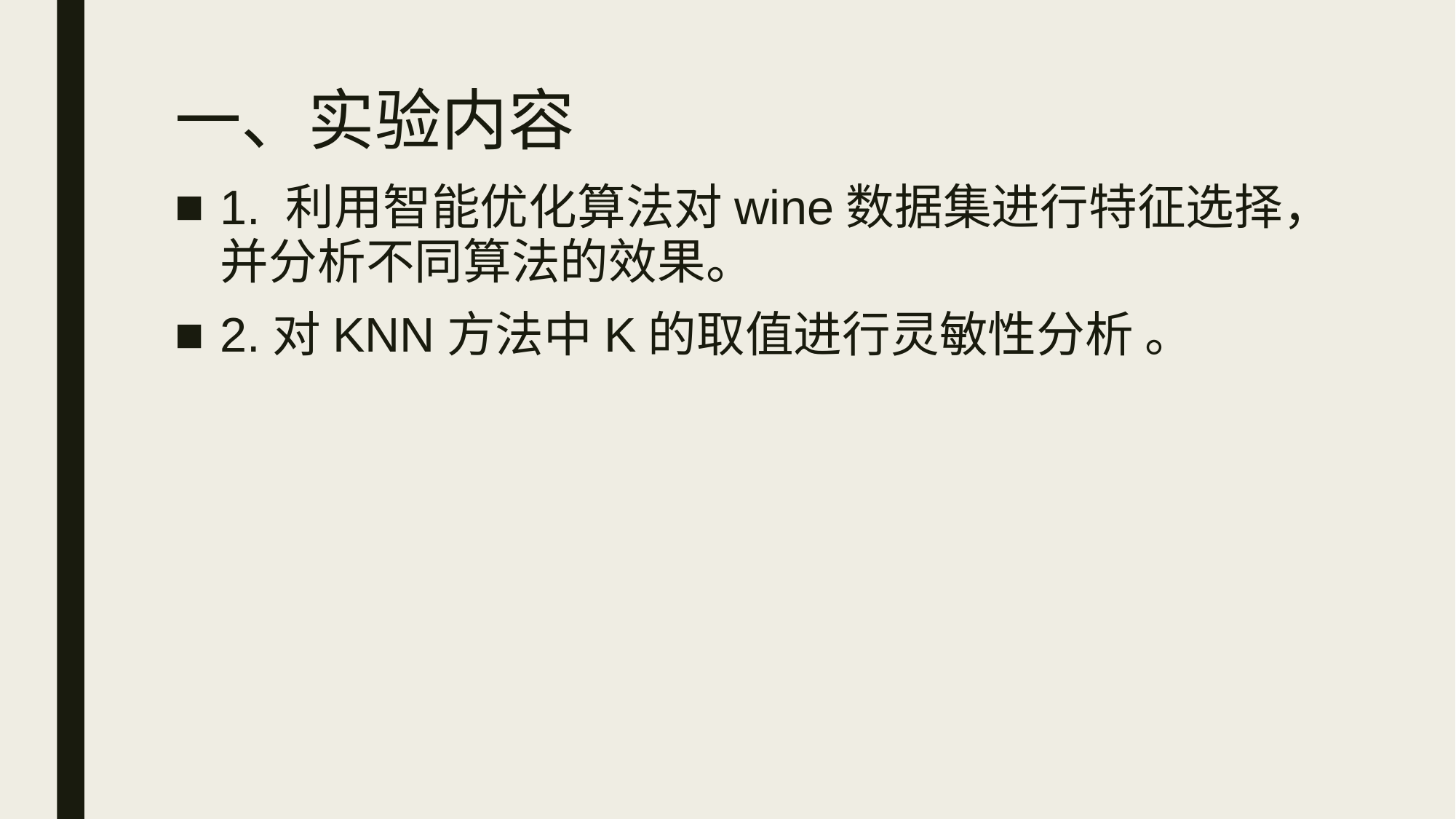

# 一、实验内容
1. 利用智能优化算法对wine数据集进行特征选择，并分析不同算法的效果。
2.对KNN方法中K的取值进行灵敏性分析 。